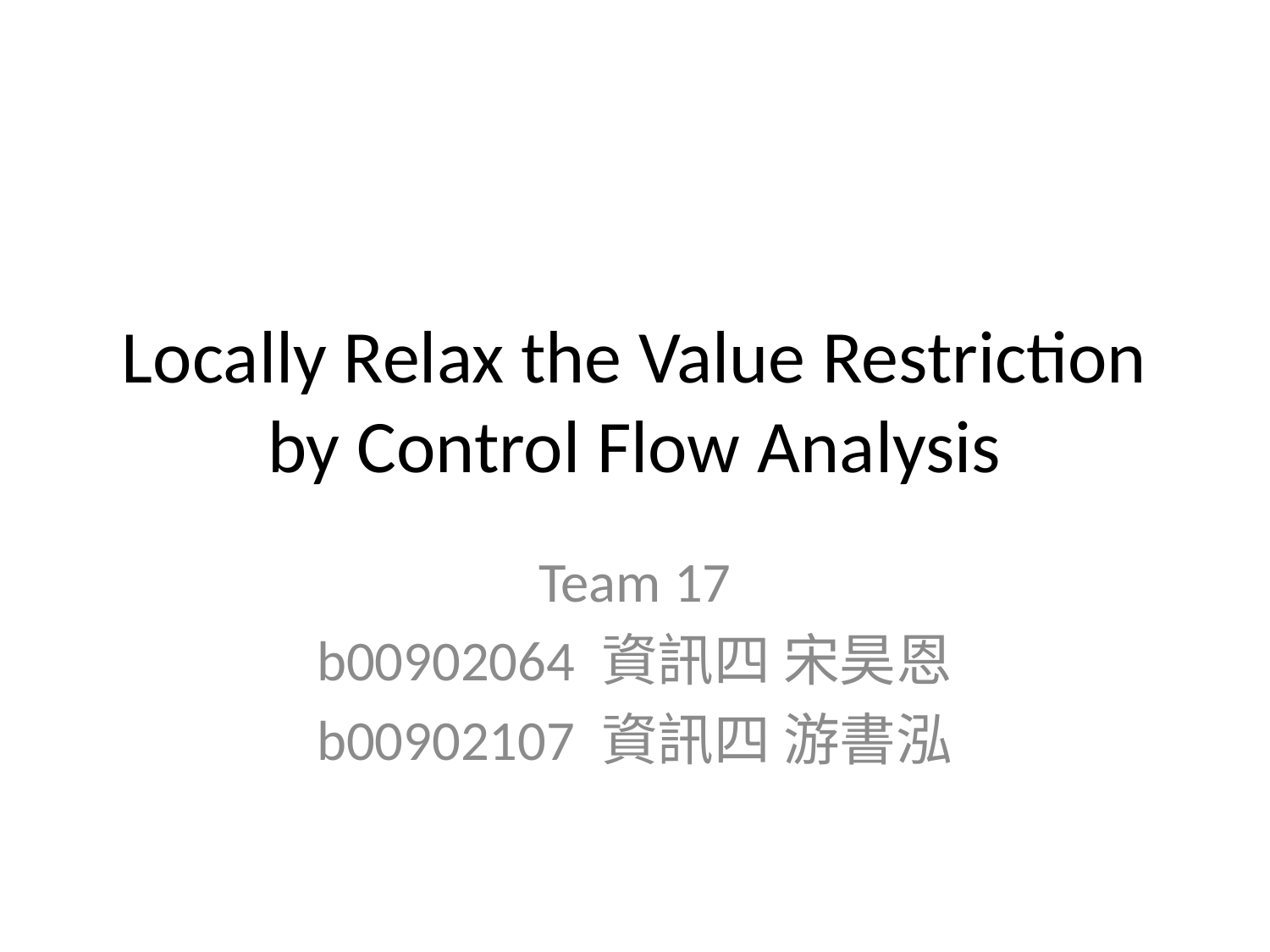

# Locally Relax the Value Restriction by Control Flow Analysis
Team 17
b00902064 資訊四 宋昊恩
b00902107 資訊四 游書泓